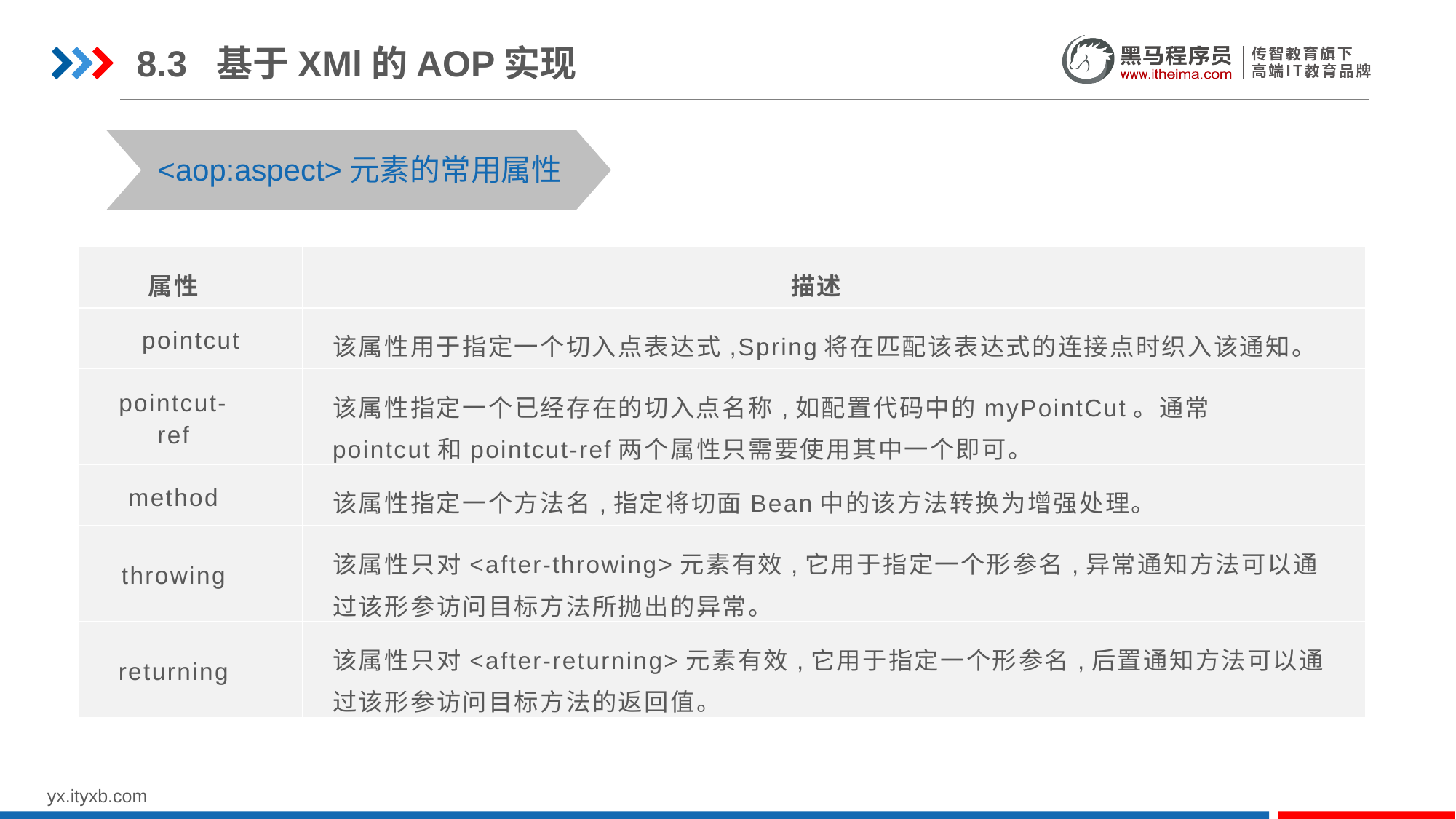

8.3  基于XMl的AOP实现

<aop:aspect>元素的常用属性
| 属性 | 描述 |
| --- | --- |
| pointcut | 该属性用于指定一个切入点表达式,Spring将在匹配该表达式的连接点时织入该通知。 |
| pointcut-ref | 该属性指定一个已经存在的切入点名称,如配置代码中的myPointCut。通常pointcut和pointcut-ref两个属性只需要使用其中一个即可。 |
| method | 该属性指定一个方法名,指定将切面Bean中的该方法转换为增强处理。 |
| throwing | 该属性只对<after-throwing>元素有效,它用于指定一个形参名,异常通知方法可以通过该形参访问目标方法所抛出的异常。 |
| returning | 该属性只对<after-returning>元素有效,它用于指定一个形参名,后置通知方法可以通过该形参访问目标方法的返回值。 |